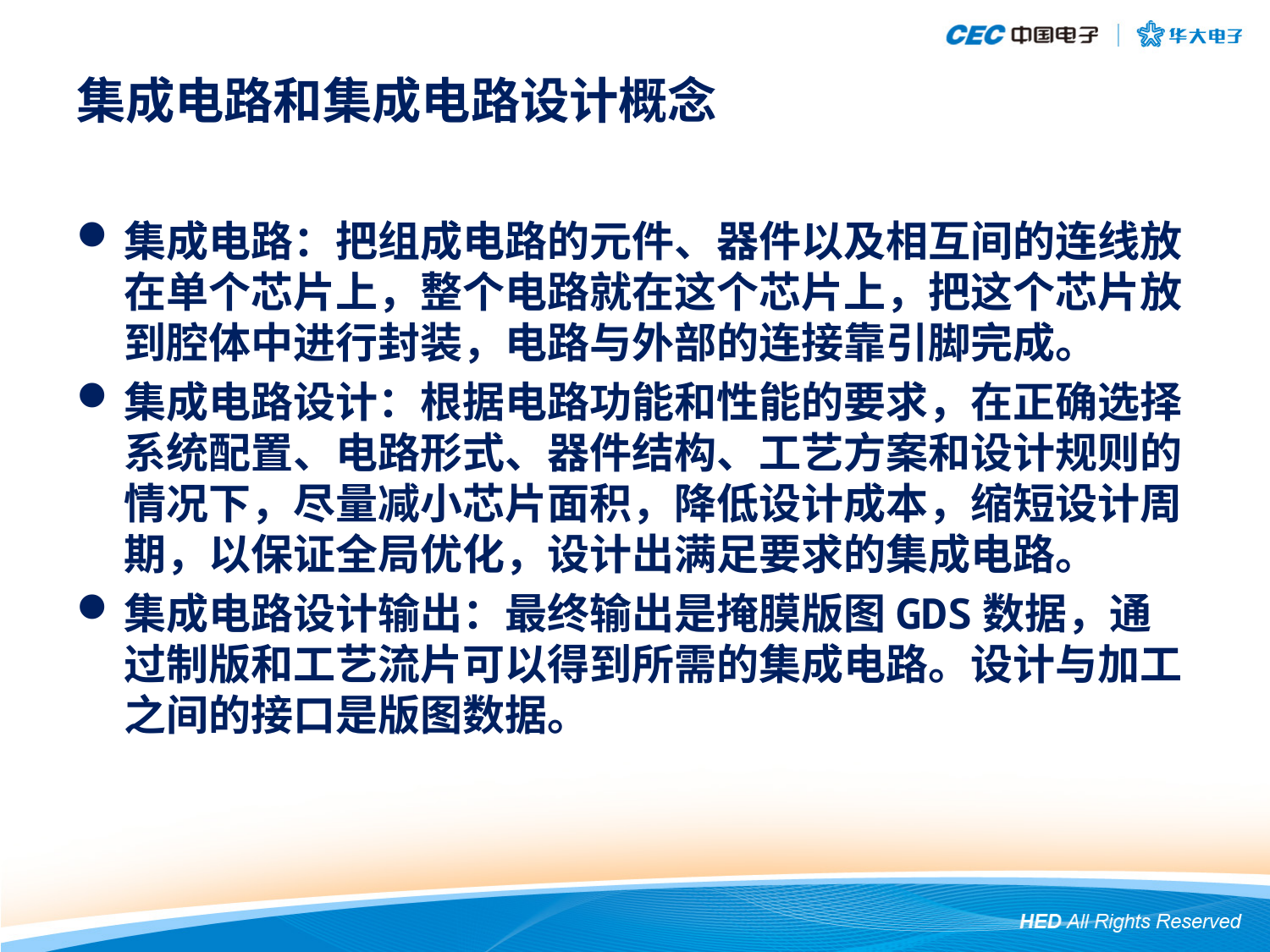

# 集成电路和集成电路设计概念
集成电路：把组成电路的元件、器件以及相互间的连线放在单个芯片上，整个电路就在这个芯片上，把这个芯片放到腔体中进行封装，电路与外部的连接靠引脚完成。
集成电路设计：根据电路功能和性能的要求，在正确选择系统配置、电路形式、器件结构、工艺方案和设计规则的情况下，尽量减小芯片面积，降低设计成本，缩短设计周期，以保证全局优化，设计出满足要求的集成电路。
集成电路设计输出：最终输出是掩膜版图GDS数据，通过制版和工艺流片可以得到所需的集成电路。设计与加工之间的接口是版图数据。